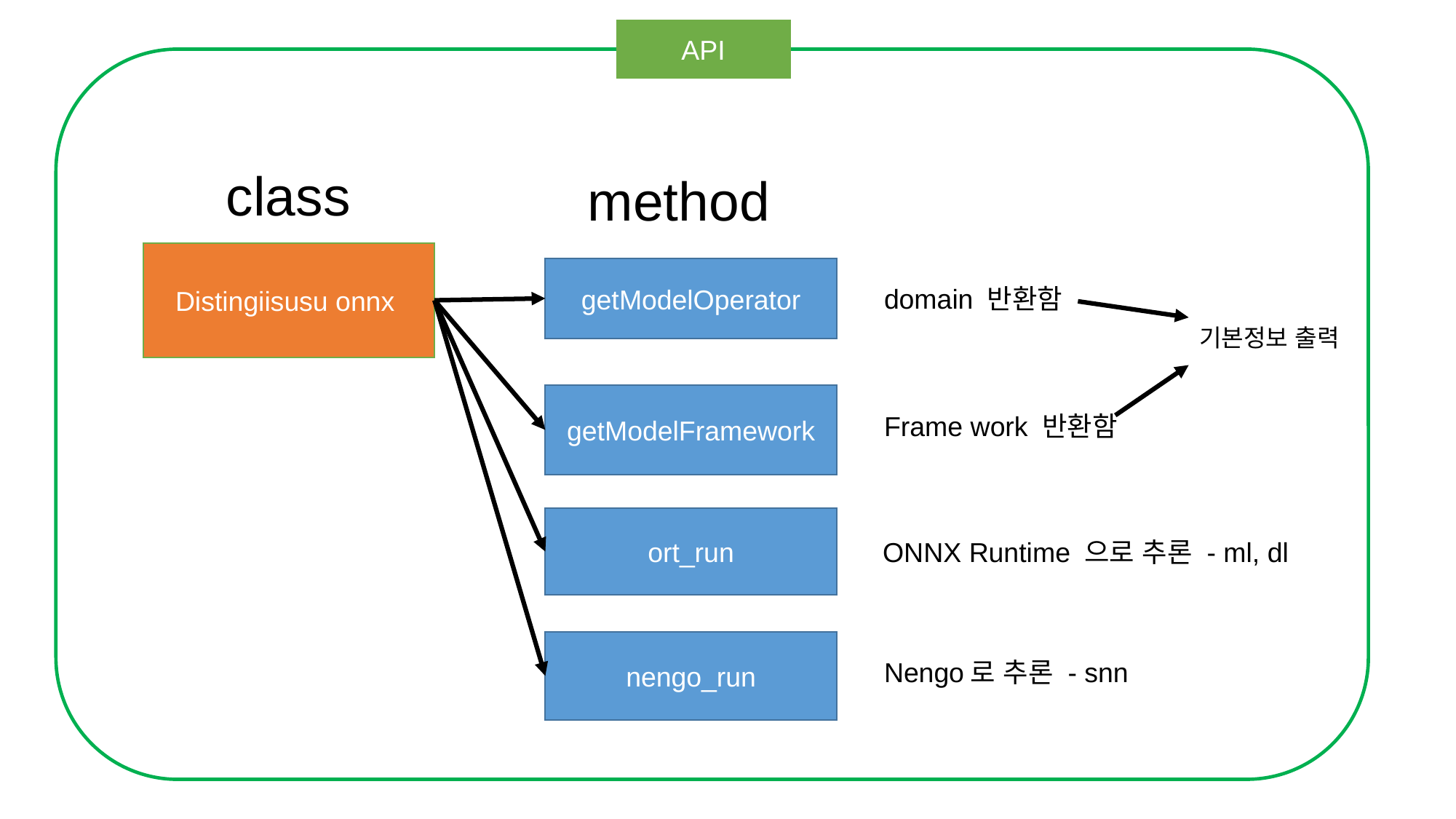

API

class
method
Distingiisusu onnx
getModelOperator
domain 반환함
기본정보 출력
getModelFramework
Frame work 반환함
ort_run
ONNX Runtime 으로 추론 - ml, dl
nengo_run
Nengo로 추론 - snn